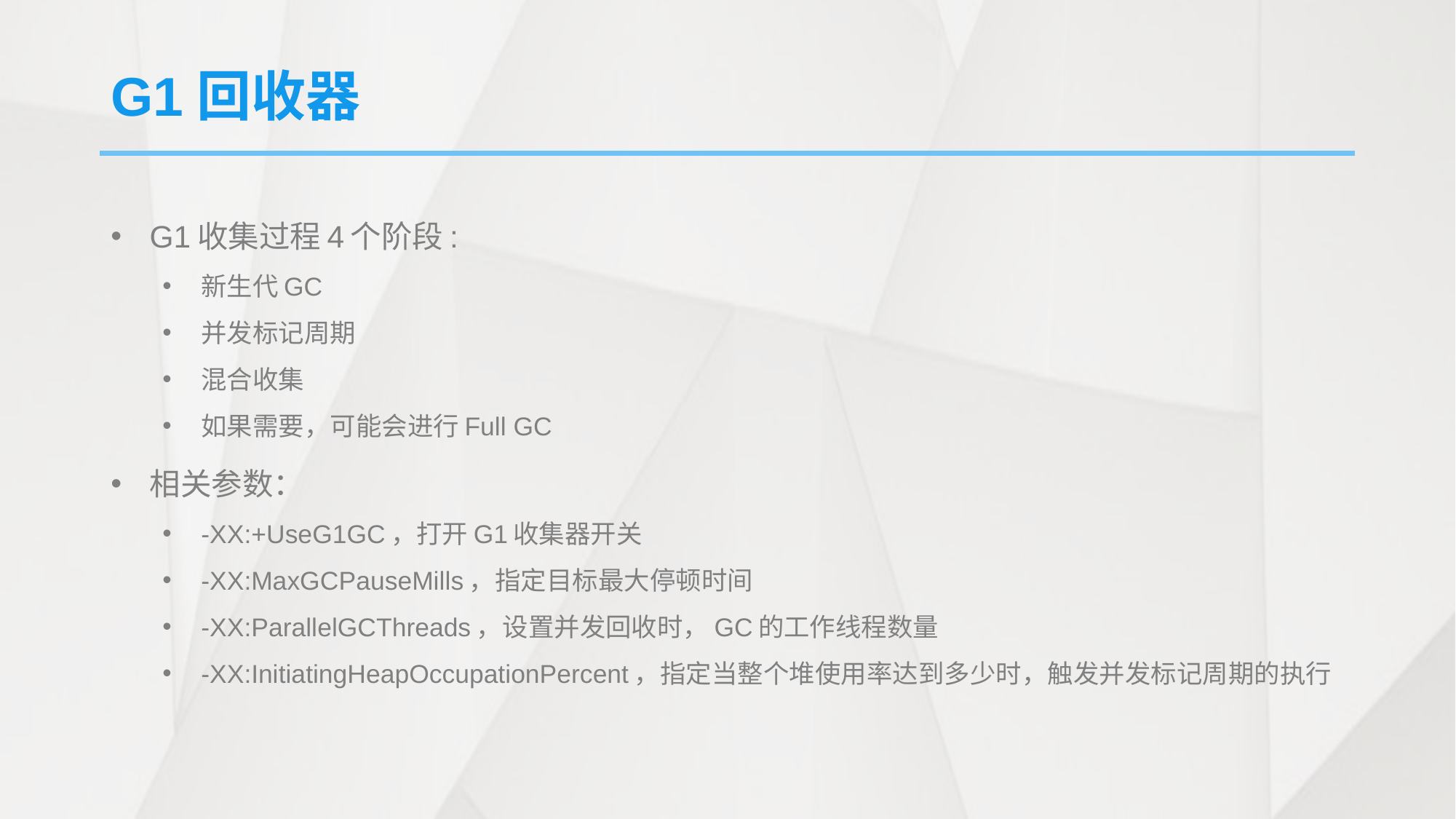

# G1回收器
G1收集过程4个阶段:
新生代GC
并发标记周期
混合收集
如果需要，可能会进行Full GC
相关参数：
-XX:+UseG1GC，打开G1收集器开关
-XX:MaxGCPauseMills，指定目标最大停顿时间
-XX:ParallelGCThreads，设置并发回收时，GC的工作线程数量
-XX:InitiatingHeapOccupationPercent，指定当整个堆使用率达到多少时，触发并发标记周期的执行